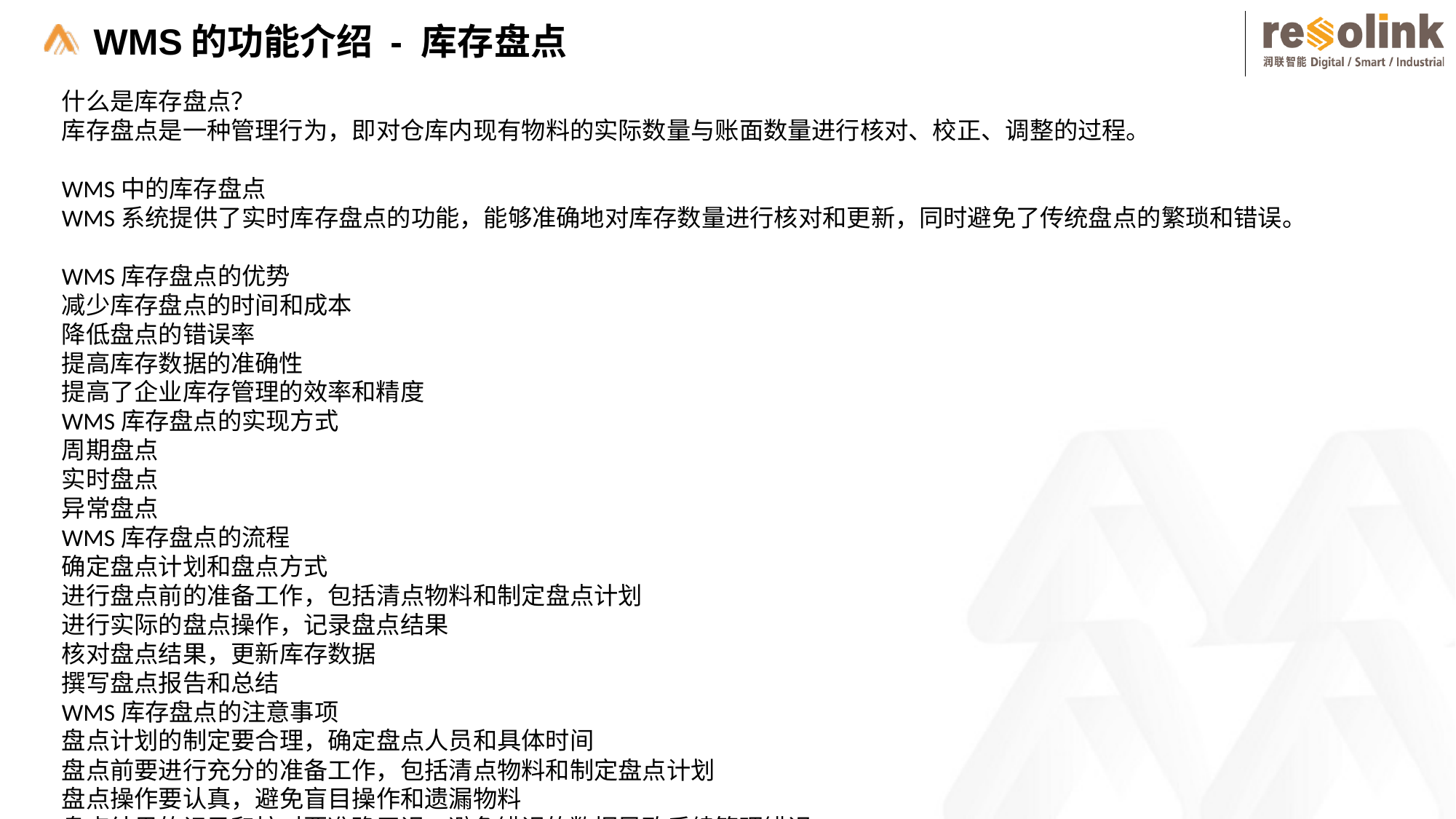

WMS的功能介绍 - 库存盘点
什么是库存盘点？
库存盘点是一种管理行为，即对仓库内现有物料的实际数量与账面数量进行核对、校正、调整的过程。

WMS中的库存盘点
WMS系统提供了实时库存盘点的功能，能够准确地对库存数量进行核对和更新，同时避免了传统盘点的繁琐和错误。

WMS库存盘点的优势
减少库存盘点的时间和成本
降低盘点的错误率
提高库存数据的准确性
提高了企业库存管理的效率和精度
WMS库存盘点的实现方式
周期盘点
实时盘点
异常盘点
WMS库存盘点的流程
确定盘点计划和盘点方式
进行盘点前的准备工作，包括清点物料和制定盘点计划
进行实际的盘点操作，记录盘点结果
核对盘点结果，更新库存数据
撰写盘点报告和总结
WMS库存盘点的注意事项
盘点计划的制定要合理，确定盘点人员和具体时间
盘点前要进行充分的准备工作，包括清点物料和制定盘点计划
盘点操作要认真，避免盲目操作和遗漏物料
盘点结果的记录和核对要准确无误，避免错误的数据导致后续管理错误